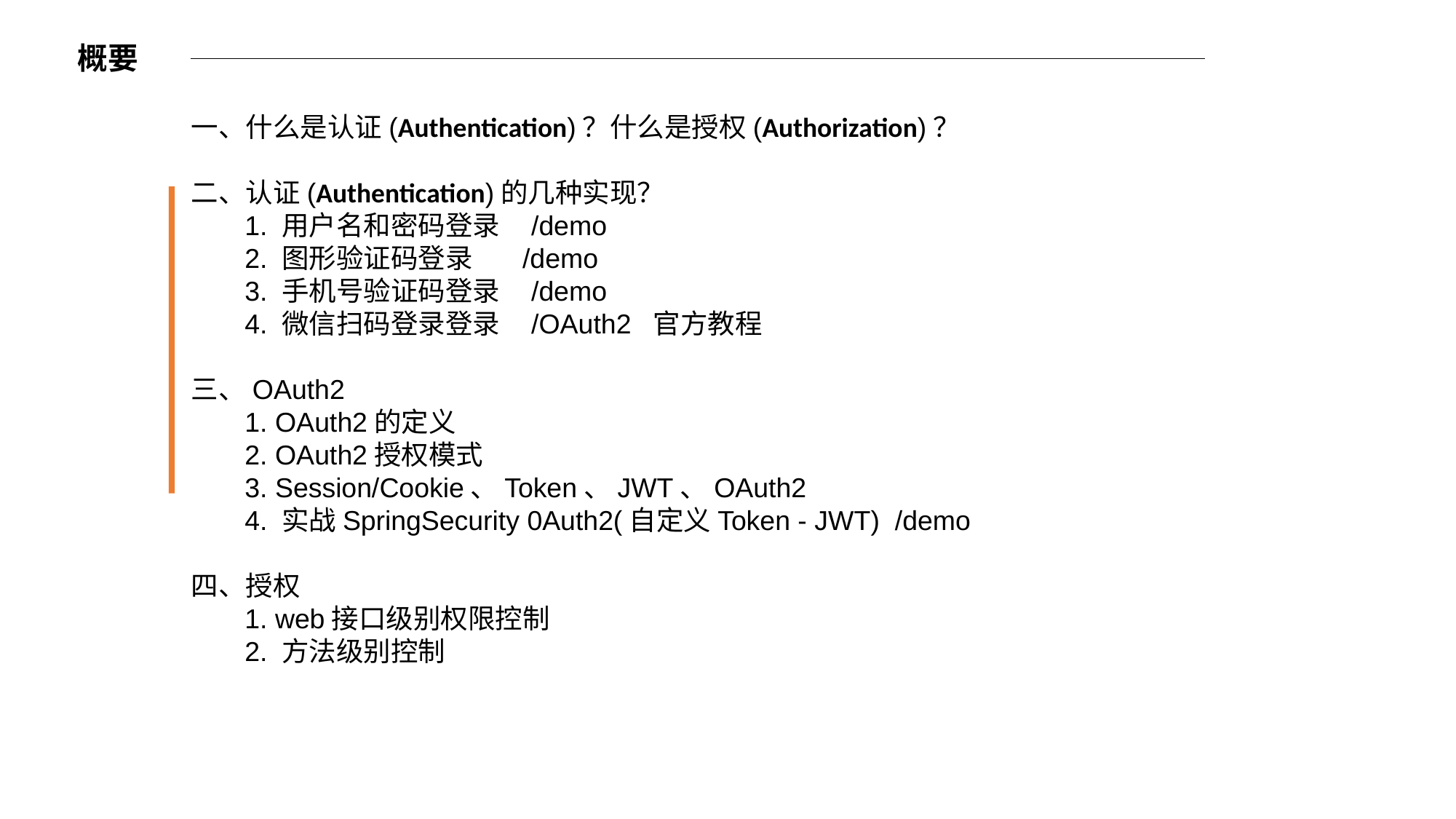

概要
一、什么是认证(Authentication)？什么是授权(Authorization)？

二、认证(Authentication)的几种实现？
       1. 用户名和密码登录    /demo
       2. 图形验证码登录       /demo
       3. 手机号验证码登录    /demo
       4. 微信扫码登录登录    /OAuth2  官方教程

三、OAuth2
       1. OAuth2的定义
       2. OAuth2授权模式
       3. Session/Cookie、Token、JWT、OAuth2
       4. 实战SpringSecurity 0Auth2(自定义Token - JWT)  /demo

四、授权
       1. web接口级别权限控制
       2. 方法级别控制